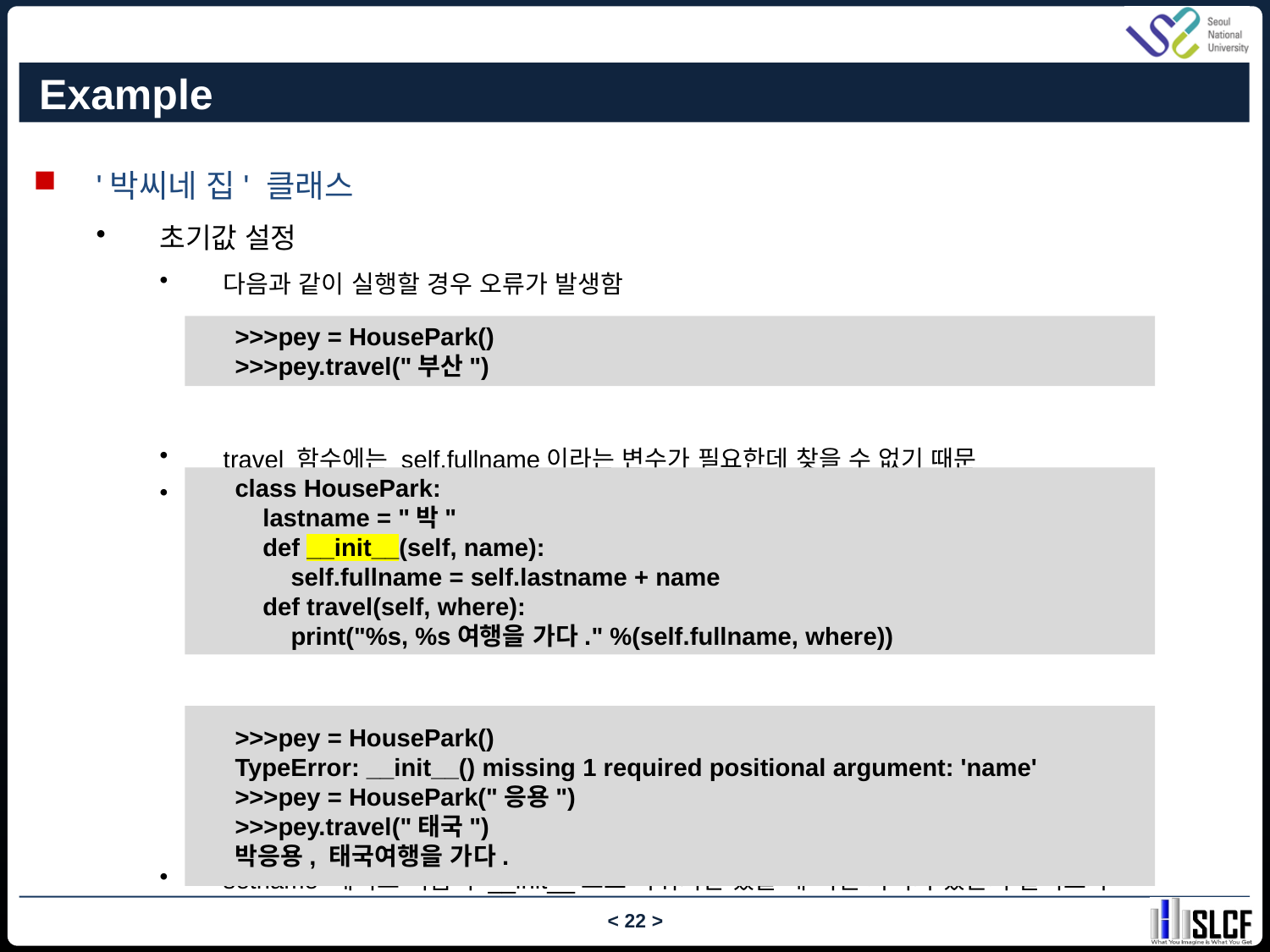

# Example
'박씨네 집' 클래스
초기값 설정
다음과 같이 실행할 경우 오류가 발생함

travel 함수에는 self.fullname이라는 변수가 필요한데 찾을 수 없기 때문
__init__ 함수(메서드)로 초기값 설정

setname 메서드 이름이 __init__으로 바뀌기만 했을 때 어떤 차이가 있는지 살펴보자
>>>pey = HousePark()
>>>pey.travel("부산")
class HousePark:
    lastname = "박"
    def __init__(self, name):
        self.fullname = self.lastname + name
    def travel(self, where):
        print("%s, %s여행을 가다." %(self.fullname, where))
>>>pey = HousePark()
TypeError: __init__() missing 1 required positional argument: 'name'
>>>pey = HousePark("응용")
>>>pey.travel("태국")
박응용, 태국여행을 가다.